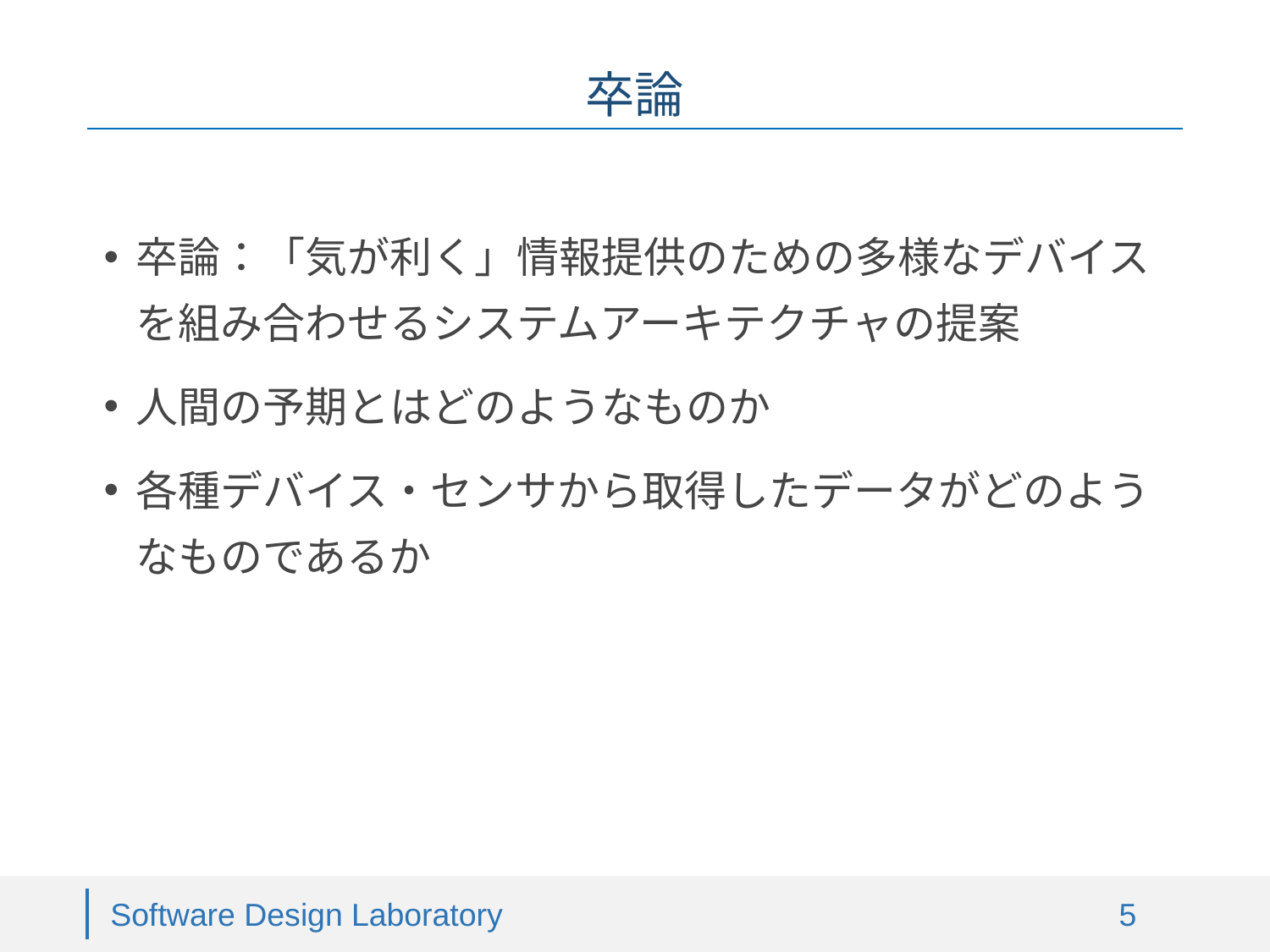

# 卒論
卒論：「気が利く」情報提供のための多様なデバイスを組み合わせるシステムアーキテクチャの提案
人間の予期とはどのようなものか
各種デバイス・センサから取得したデータがどのようなものであるか